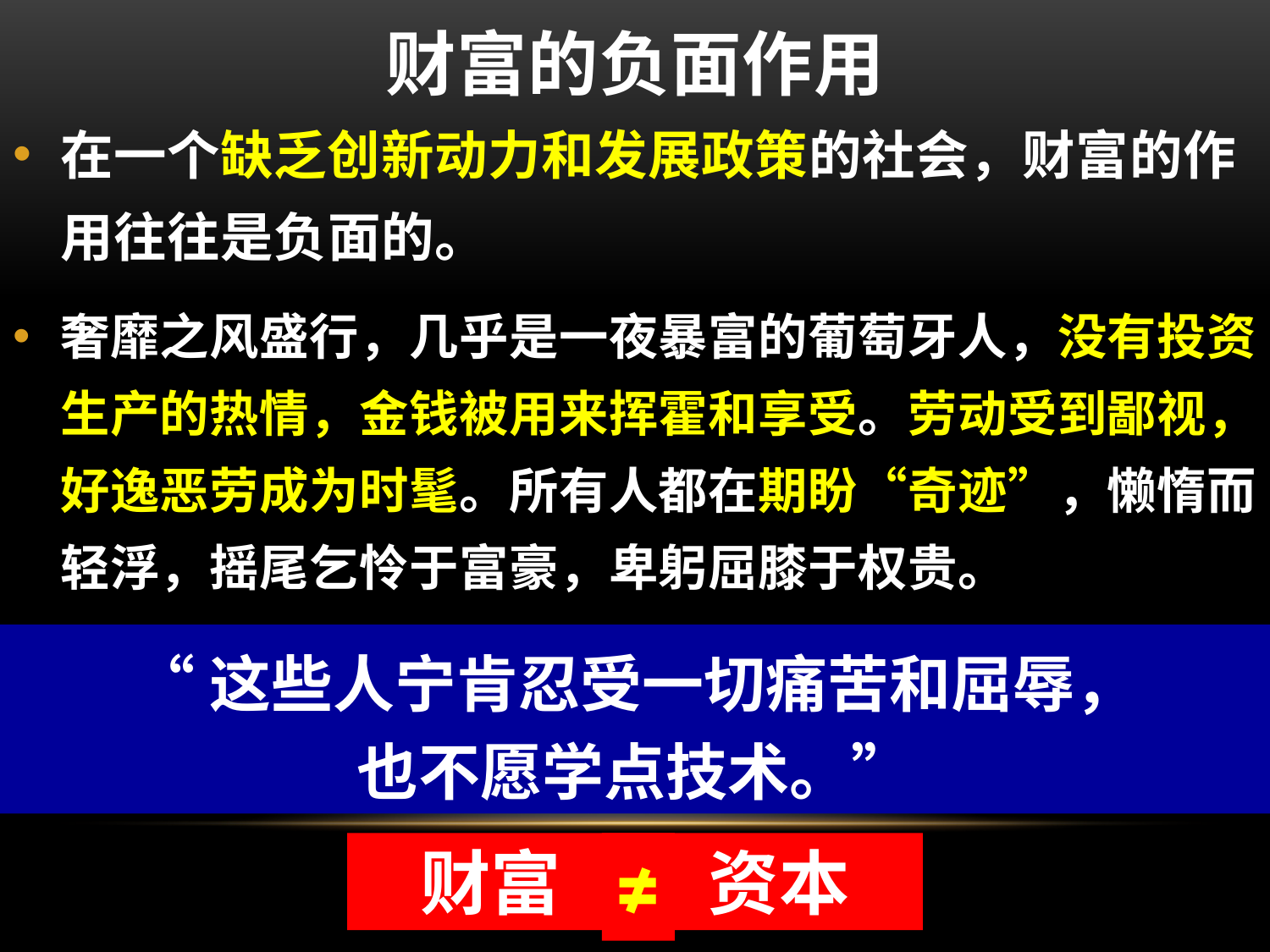

# 财富的负面作用
在一个缺乏创新动力和发展政策的社会，财富的作用往往是负面的。
奢靡之风盛行，几乎是一夜暴富的葡萄牙人，没有投资生产的热情，金钱被用来挥霍和享受。劳动受到鄙视，好逸恶劳成为时髦。所有人都在期盼“奇迹”，懒惰而轻浮，摇尾乞怜于富豪，卑躬屈膝于权贵。
“这些人宁肯忍受一切痛苦和屈辱，
也不愿学点技术。”
财富
资本
≠